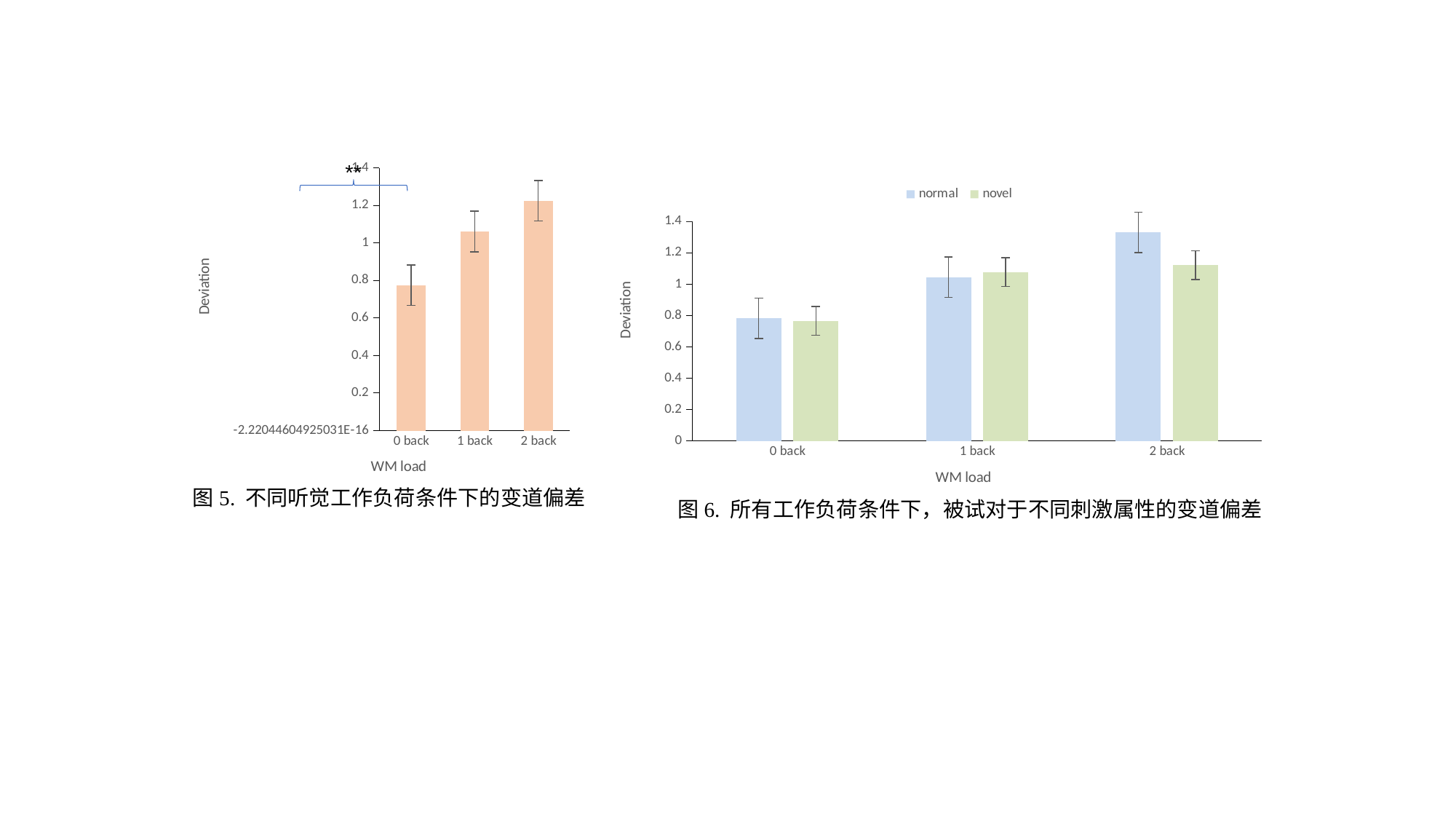

**

### Chart

| Category | 汇总 |
|---|---|
| 0 back | 0.774151111111111 |
| 1 back | 1.060943888888889 |
| 2 back | 1.2252027777777779 |
图5. 不同听觉工作负荷条件下的变道偏差

### Chart

| Category | normal | novel |
|---|---|---|
| 0 back | 0.7820288888888889 | 0.7662733333333334 |
| 1 back | 1.0445566666666666 | 1.077331111111111 |
| 2 back | 1.3295311111111112 | 1.1208744444444443 |
图6. 所有工作负荷条件下，被试对于不同刺激属性的变道偏差